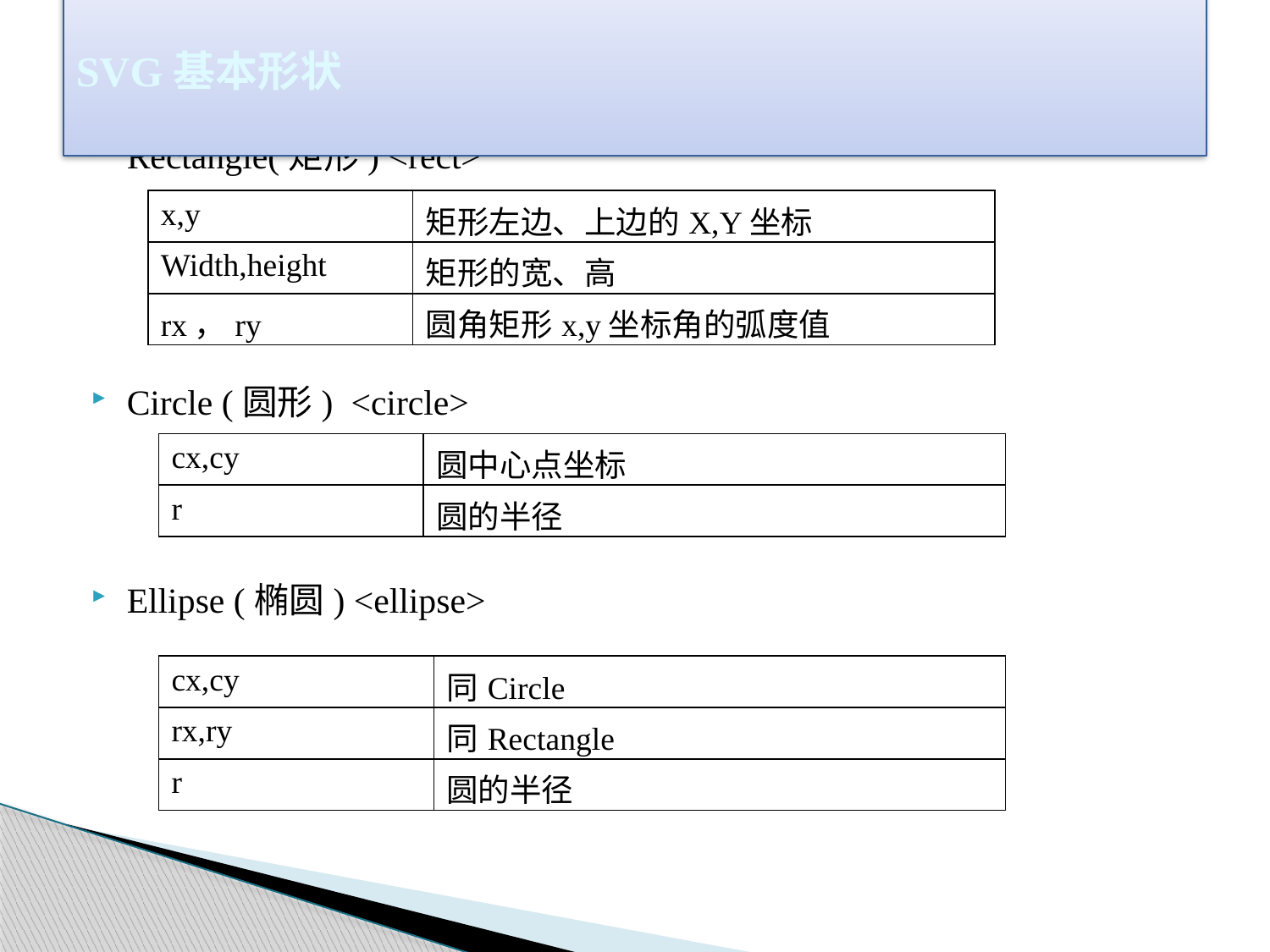

# SVG基本形状
Rectangle(矩形) <rect>

Circle (圆形)  <circle>

Ellipse (椭圆) <ellipse>

| x,y | 矩形左边、上边的X,Y坐标 |
| --- | --- |
| Width,height | 矩形的宽、高 |
| rx，ry | 圆角矩形x,y坐标角的弧度值 |
| cx,cy | 圆中心点坐标 |
| --- | --- |
| r | 圆的半径 |
| cx,cy | 同Circle |
| --- | --- |
| rx,ry | 同Rectangle |
| r | 圆的半径 |